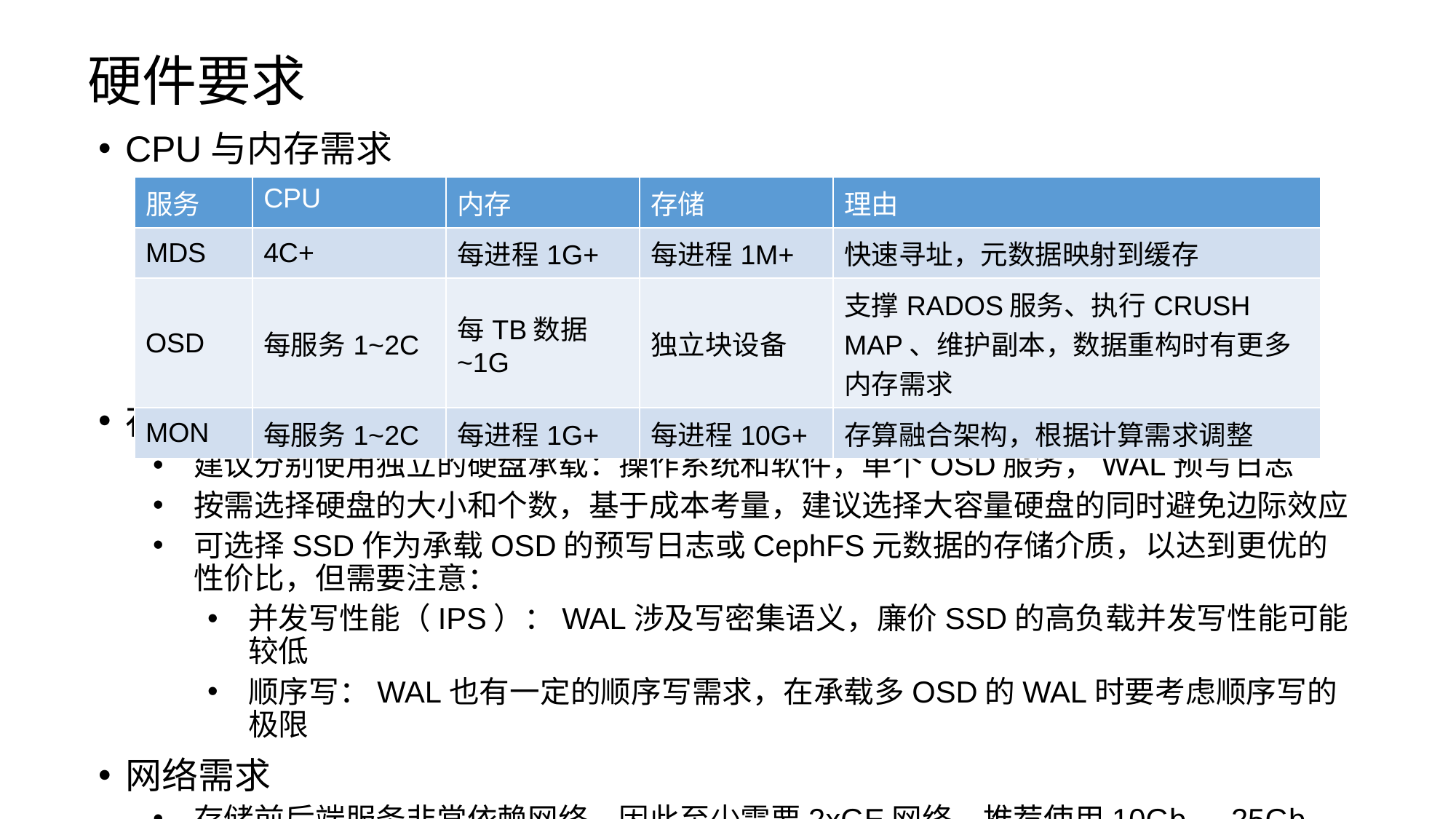

# 硬件要求
CPU与内存需求

存储需求
建议分别使用独立的硬盘承载：操作系统和软件，单个OSD服务，WAL预写日志
按需选择硬盘的大小和个数，基于成本考量，建议选择大容量硬盘的同时避免边际效应
可选择SSD作为承载OSD的预写日志或CephFS元数据的存储介质，以达到更优的性价比，但需要注意：
并发写性能（IPS）：WAL涉及写密集语义，廉价SSD的高负载并发写性能可能较低
顺序写：WAL也有一定的顺序写需求，在承载多OSD的WAL时要考虑顺序写的极限
网络需求
存储前后端服务非常依赖网络，因此至少需要2xGE网络，推荐使用10Gb、25Gb、40Gb或100Gb传输速率的设备组网*
| 服务 | CPU | 内存 | 存储 | 理由 |
| --- | --- | --- | --- | --- |
| MDS | 4C+ | 每进程1G+ | 每进程1M+ | 快速寻址，元数据映射到缓存 |
| OSD | 每服务1~2C | 每TB数据~1G | 独立块设备 | 支撑RADOS服务、执行CRUSH MAP、维护副本，数据重构时有更多内存需求 |
| MON | 每服务1~2C | 每进程1G+ | 每进程10G+ | 存算融合架构，根据计算需求调整 |